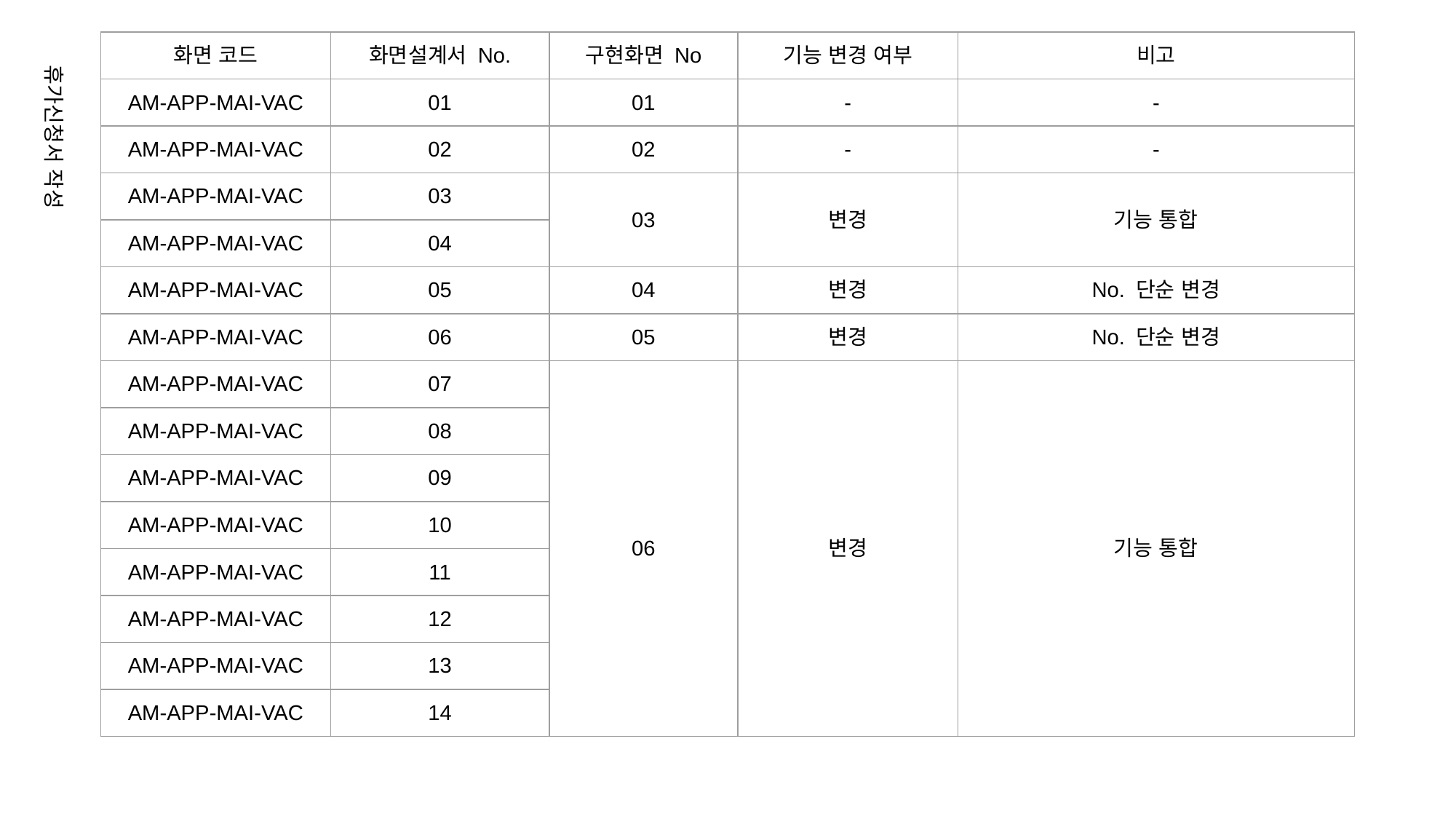

| 화면 코드 | 화면설계서 No. | 구현화면 No | 기능 변경 여부 | 비고 |
| --- | --- | --- | --- | --- |
| AM-APP-MAI-VAC | 01 | 01 | - | - |
| AM-APP-MAI-VAC | 02 | 02 | - | - |
| AM-APP-MAI-VAC | 03 | 03 | 변경 | 기능 통합 |
| AM-APP-MAI-VAC | 04 |  |  |  |
| AM-APP-MAI-VAC | 05 | 04 | 변경 | No. 단순 변경 |
| AM-APP-MAI-VAC | 06 | 05 | 변경 | No. 단순 변경 |
| AM-APP-MAI-VAC | 07 | 06 | 변경 | 기능 통합 |
| AM-APP-MAI-VAC | 08 |  |  |  |
| AM-APP-MAI-VAC | 09 |  |  |  |
| AM-APP-MAI-VAC | 10 |  |  |  |
| AM-APP-MAI-VAC | 11 |  |  |  |
| AM-APP-MAI-VAC | 12 |  |  |  |
| AM-APP-MAI-VAC | 13 |  |  |  |
| AM-APP-MAI-VAC | 14 |  |  |  |
휴가신청서 작성